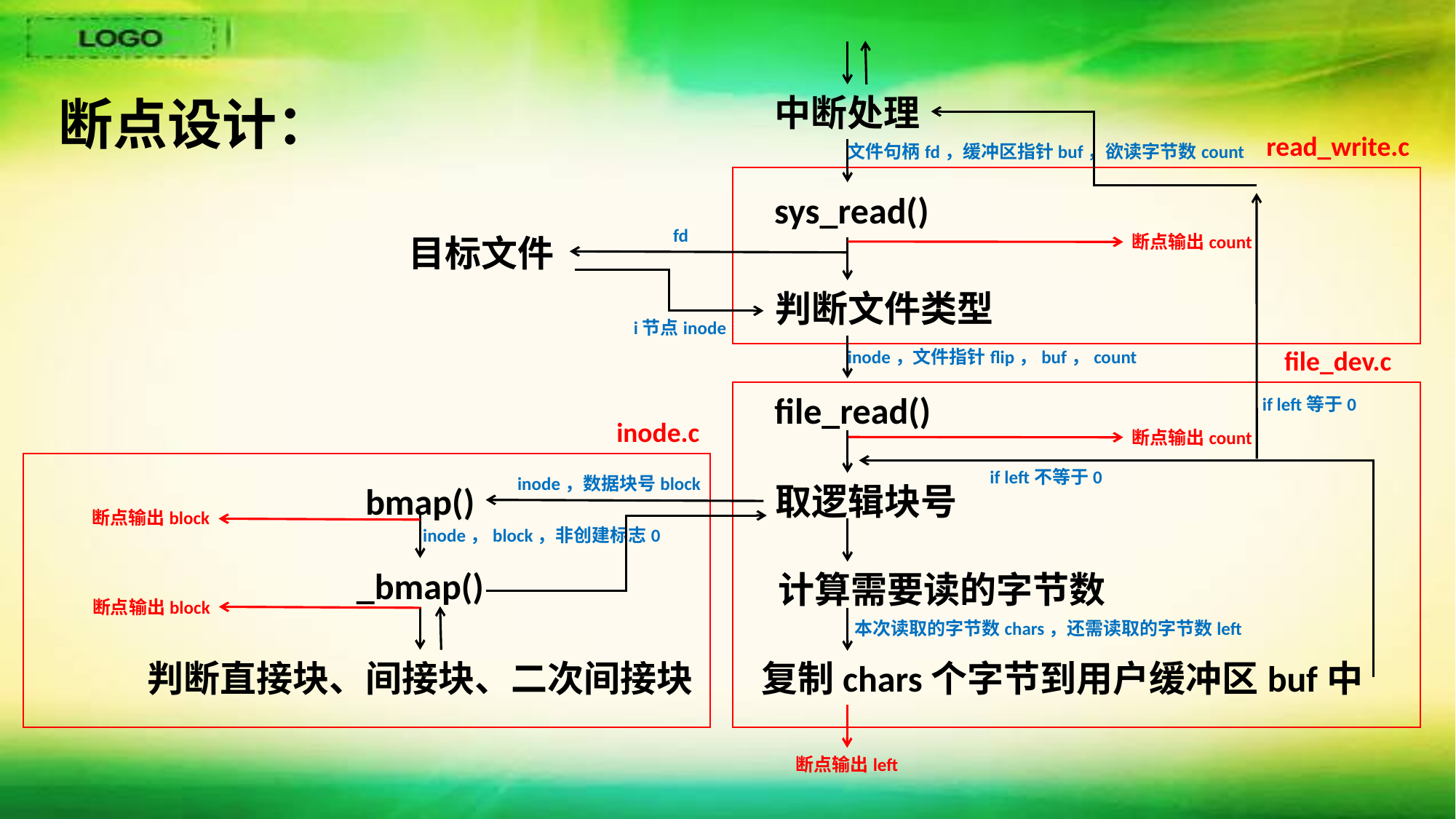

断点设计：
中断处理
read_write.c
文件句柄fd，缓冲区指针buf，欲读字节数count

sys_read()
fd
目标文件
断点输出count
判断文件类型
i节点inode
file_dev.c
inode，文件指针flip，buf，count

file_read()
if left等于0
inode.c
断点输出count

if left不等于0
inode，数据块号block
bmap()
取逻辑块号
断点输出block
inode，block，非创建标志0
_bmap()
计算需要读的字节数
断点输出block
本次读取的字节数chars，还需读取的字节数left
判断直接块、间接块、二次间接块
复制chars个字节到用户缓冲区buf中
断点输出left